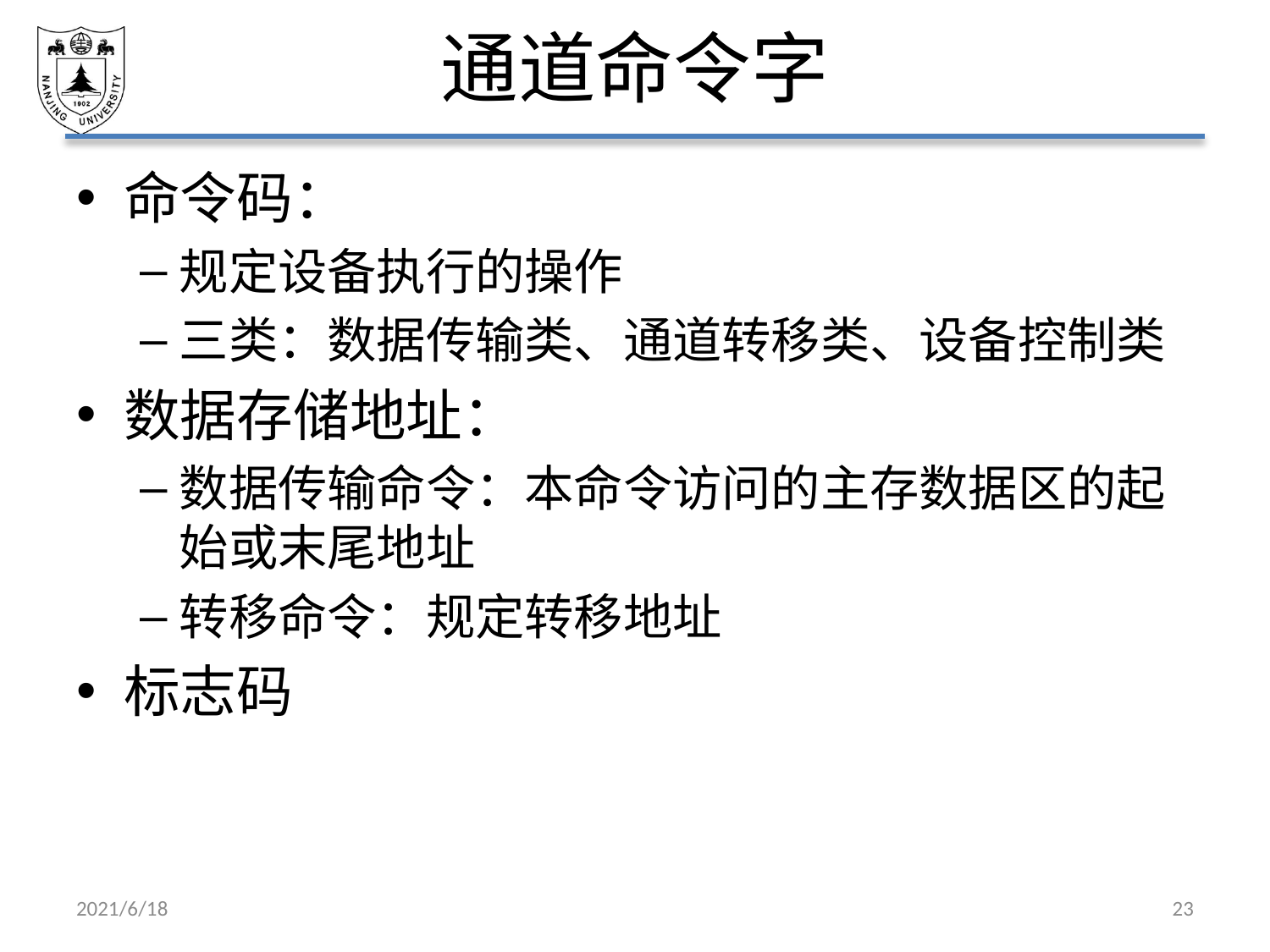

# 通道命令字
命令码：
规定设备执行的操作
三类：数据传输类、通道转移类、设备控制类
数据存储地址：
数据传输命令：本命令访问的主存数据区的起始或末尾地址
转移命令：规定转移地址
标志码

2021/6/18
23